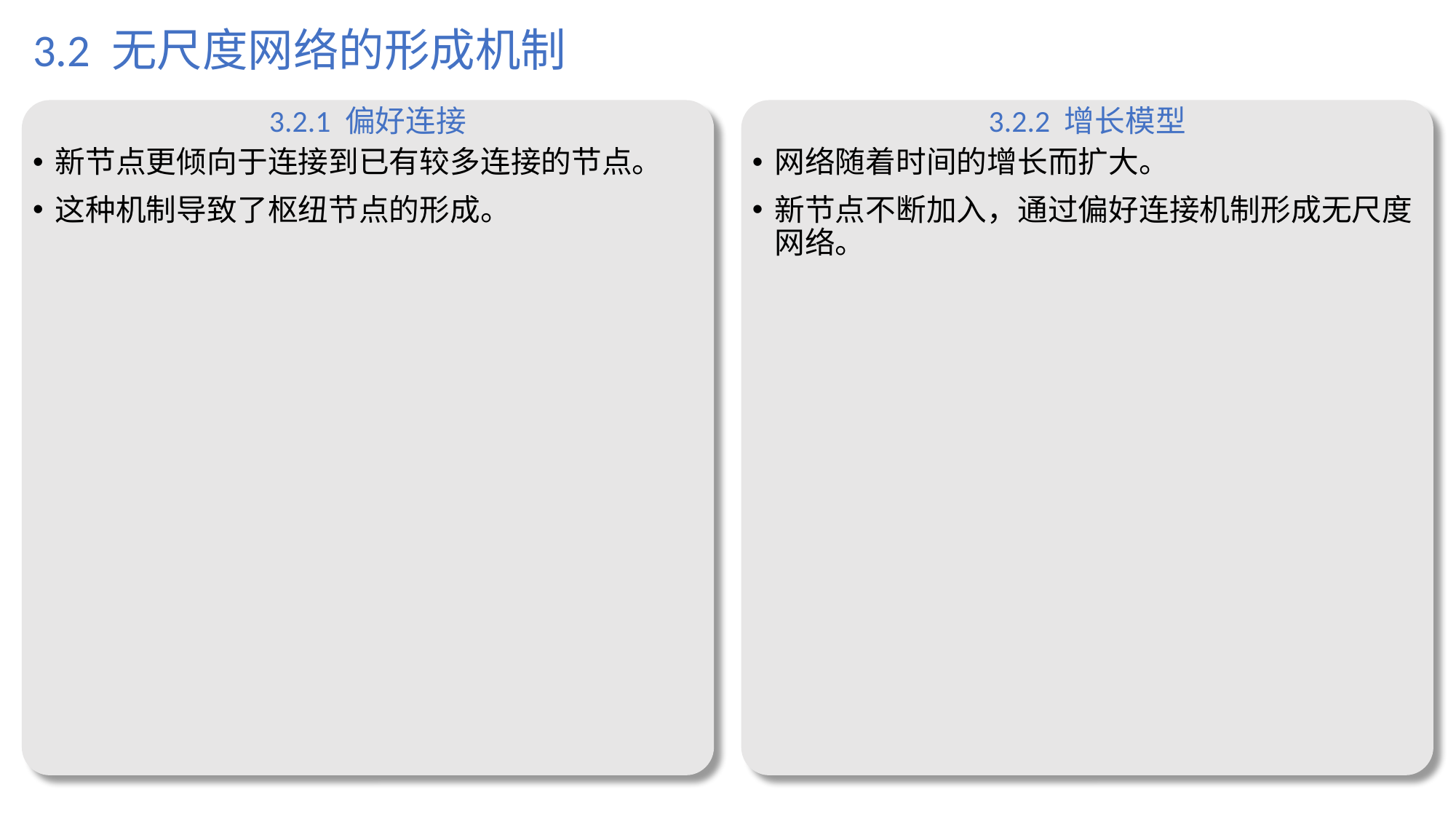

# 3.2 无尺度网络的形成机制

3.2.1 偏好连接

3.2.2 增长模型
新节点更倾向于连接到已有较多连接的节点。
这种机制导致了枢纽节点的形成。
网络随着时间的增长而扩大。
新节点不断加入，通过偏好连接机制形成无尺度网络。